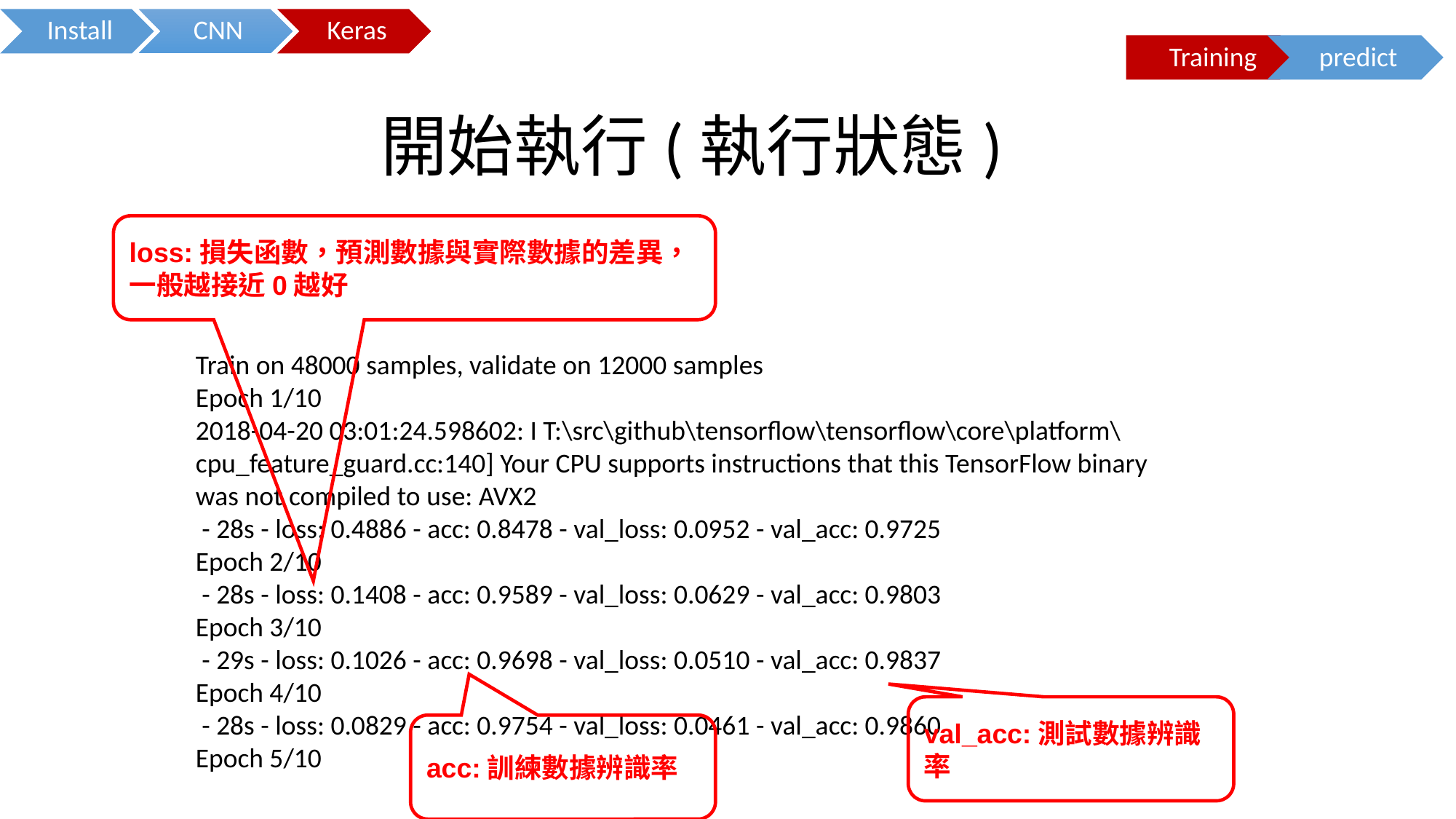

Install
CNN
Keras
Training
predict
開始執行(執行狀態)
loss:損失函數，預測數據與實際數據的差異，
一般越接近0越好
Train on 48000 samples, validate on 12000 samples
Epoch 1/10
2018-04-20 03:01:24.598602: I T:\src\github\tensorflow\tensorflow\core\platform\cpu_feature_guard.cc:140] Your CPU supports instructions that this TensorFlow binary was not compiled to use: AVX2
 - 28s - loss: 0.4886 - acc: 0.8478 - val_loss: 0.0952 - val_acc: 0.9725
Epoch 2/10
 - 28s - loss: 0.1408 - acc: 0.9589 - val_loss: 0.0629 - val_acc: 0.9803
Epoch 3/10
 - 29s - loss: 0.1026 - acc: 0.9698 - val_loss: 0.0510 - val_acc: 0.9837
Epoch 4/10
 - 28s - loss: 0.0829 - acc: 0.9754 - val_loss: 0.0461 - val_acc: 0.9860
Epoch 5/10
val_acc:測試數據辨識率
acc:訓練數據辨識率